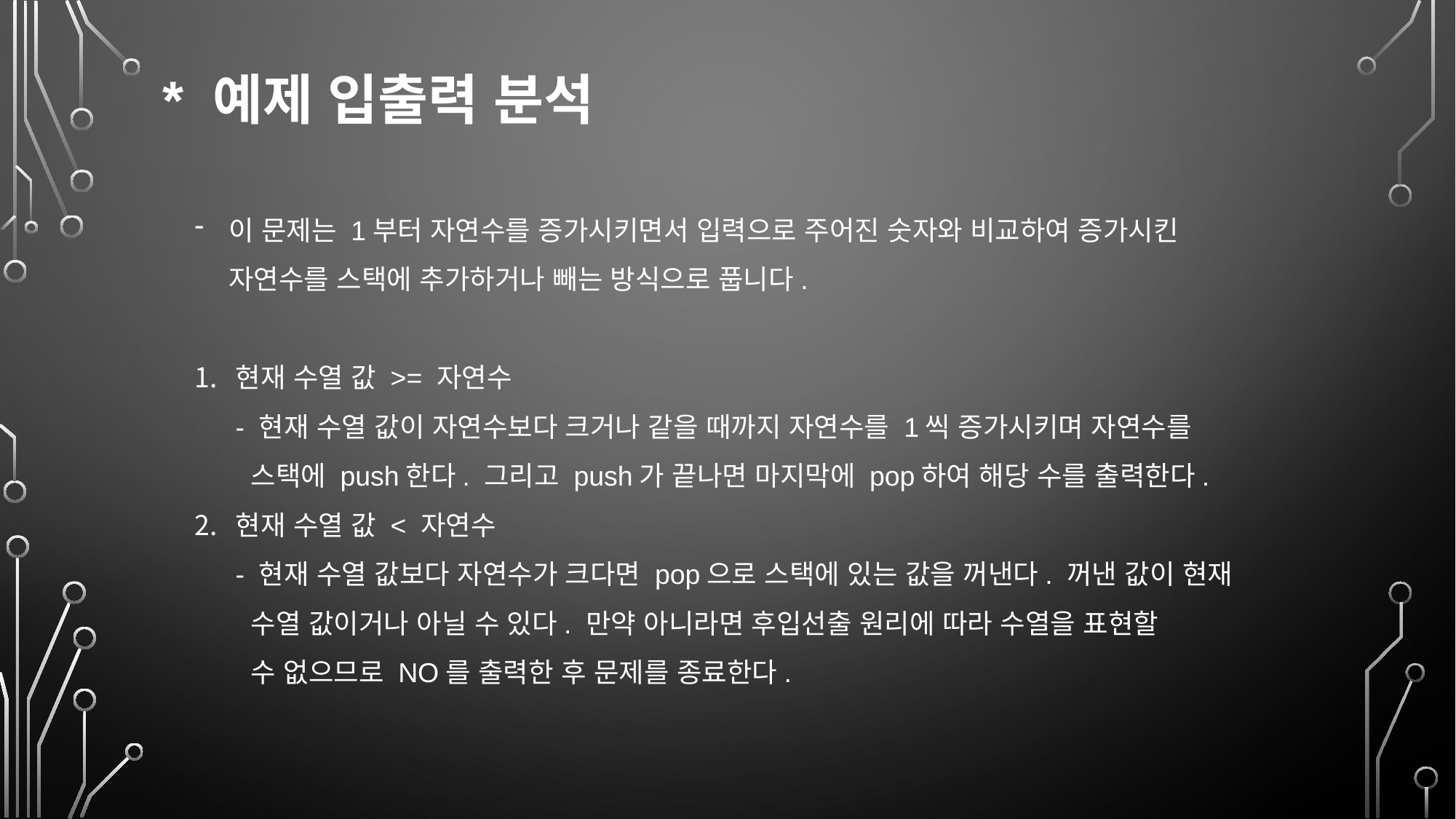

* 예제 입출력 분석
이 문제는 1부터 자연수를 증가시키면서 입력으로 주어진 숫자와 비교하여 증가시킨
자연수를 스택에 추가하거나 빼는 방식으로 풉니다.

현재 수열 값 >= 자연수
- 현재 수열 값이 자연수보다 크거나 같을 때까지 자연수를 1씩 증가시키며 자연수를
  스택에 push한다. 그리고 push가 끝나면 마지막에 pop하여 해당 수를 출력한다.
현재 수열 값 < 자연수
- 현재 수열 값보다 자연수가 크다면 pop으로 스택에 있는 값을 꺼낸다. 꺼낸 값이 현재
  수열 값이거나 아닐 수 있다. 만약 아니라면 후입선출 원리에 따라 수열을 표현할
  수 없으므로 NO를 출력한 후 문제를 종료한다.